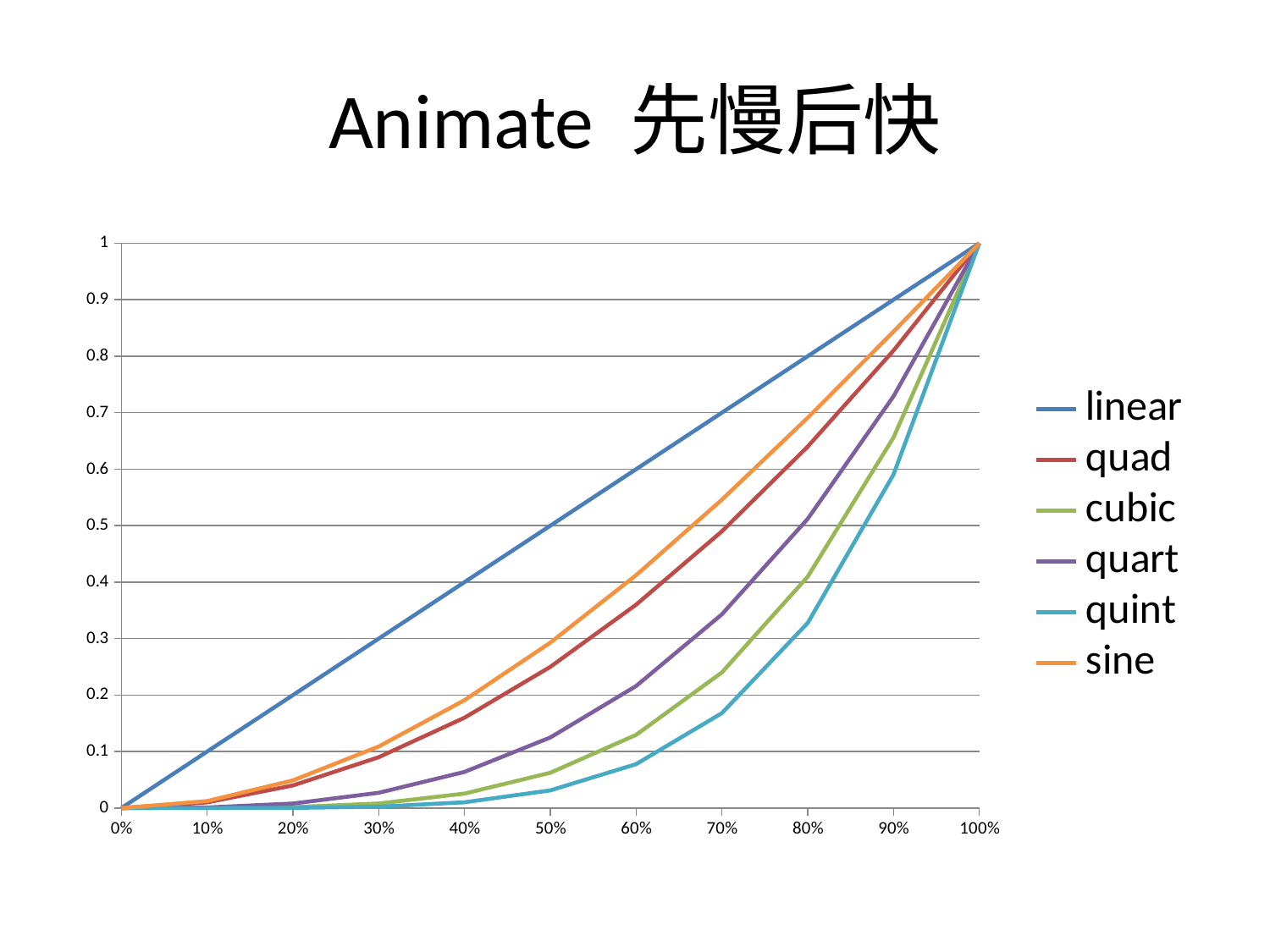

# Animate 先慢后快

### Chart

| Category | linear | quad | cubic | quart | quint | sine |
|---|---|---|---|---|---|---|
| 0 | 0.0 | 0.0 | 0.0 | 0.0 | 0.0 | 0.0 |
| 0.1 | 0.1 | 0.010000000000000007 | 0.00010000000000000014 | 0.001000000000000001 | 1.000000000000002e-05 | 0.012311659404862244 |
| 0.2 | 0.2 | 0.04000000000000003 | 0.0016000000000000022 | 0.00800000000000001 | 0.00032000000000000057 | 0.04894348370484651 |
| 0.30000000000000021 | 0.3000000000000002 | 0.09000000000000004 | 0.008100000000000005 | 0.02700000000000002 | 0.002430000000000001 | 0.10899347581163221 |
| 0.4 | 0.4 | 0.16000000000000006 | 0.025600000000000015 | 0.06400000000000008 | 0.010240000000000013 | 0.19098300562505258 |
| 0.5 | 0.5 | 0.25 | 0.06250000000000001 | 0.125 | 0.03125000000000001 | 0.2928932188134525 |
| 0.60000000000000042 | 0.6000000000000004 | 0.3600000000000002 | 0.1296 | 0.2160000000000001 | 0.07776000000000005 | 0.41221474770752686 |
| 0.7000000000000004 | 0.7000000000000004 | 0.4900000000000002 | 0.2401 | 0.34300000000000014 | 0.16806999999999997 | 0.5460095002604533 |
| 0.8 | 0.8 | 0.6400000000000007 | 0.4096000000000003 | 0.5120000000000001 | 0.32768000000000047 | 0.6909830056250527 |
| 0.9 | 0.9 | 0.81 | 0.6561000000000007 | 0.7290000000000005 | 0.5904900000000002 | 0.8435655349597686 |
| 1 | 1.0 | 1.0 | 1.0 | 1.0 | 1.0 | 0.9999999999999999 |